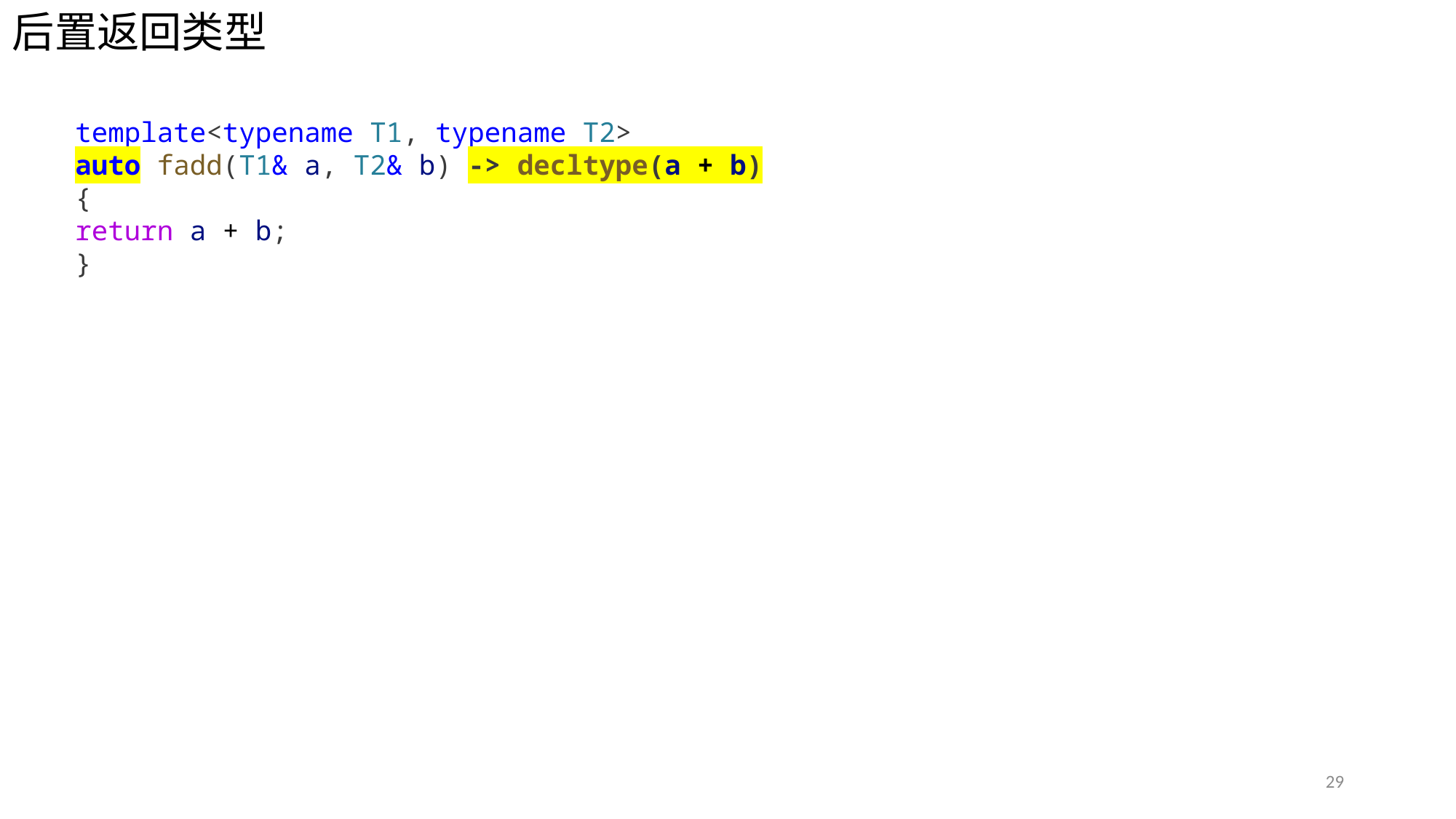

后置返回类型
template<typename T1, typename T2>
auto fadd(T1& a, T2& b) -> decltype(a + b)
{
return a + b;
}
29